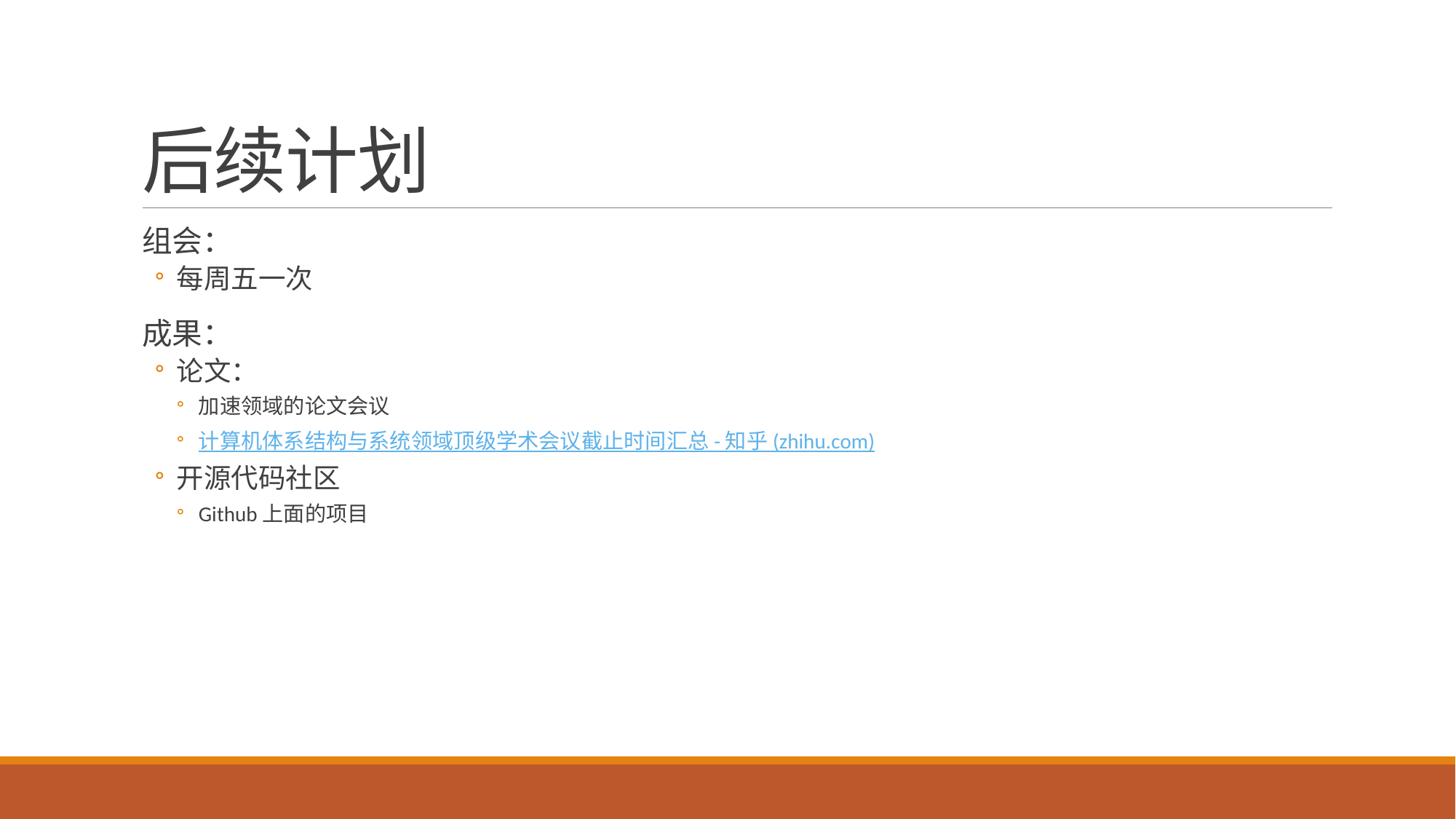

# 后续计划
组会：
每周五一次
成果：
论文：
加速领域的论文会议
计算机体系结构与系统领域顶级学术会议截止时间汇总 - 知乎 (zhihu.com)
开源代码社区
Github上面的项目